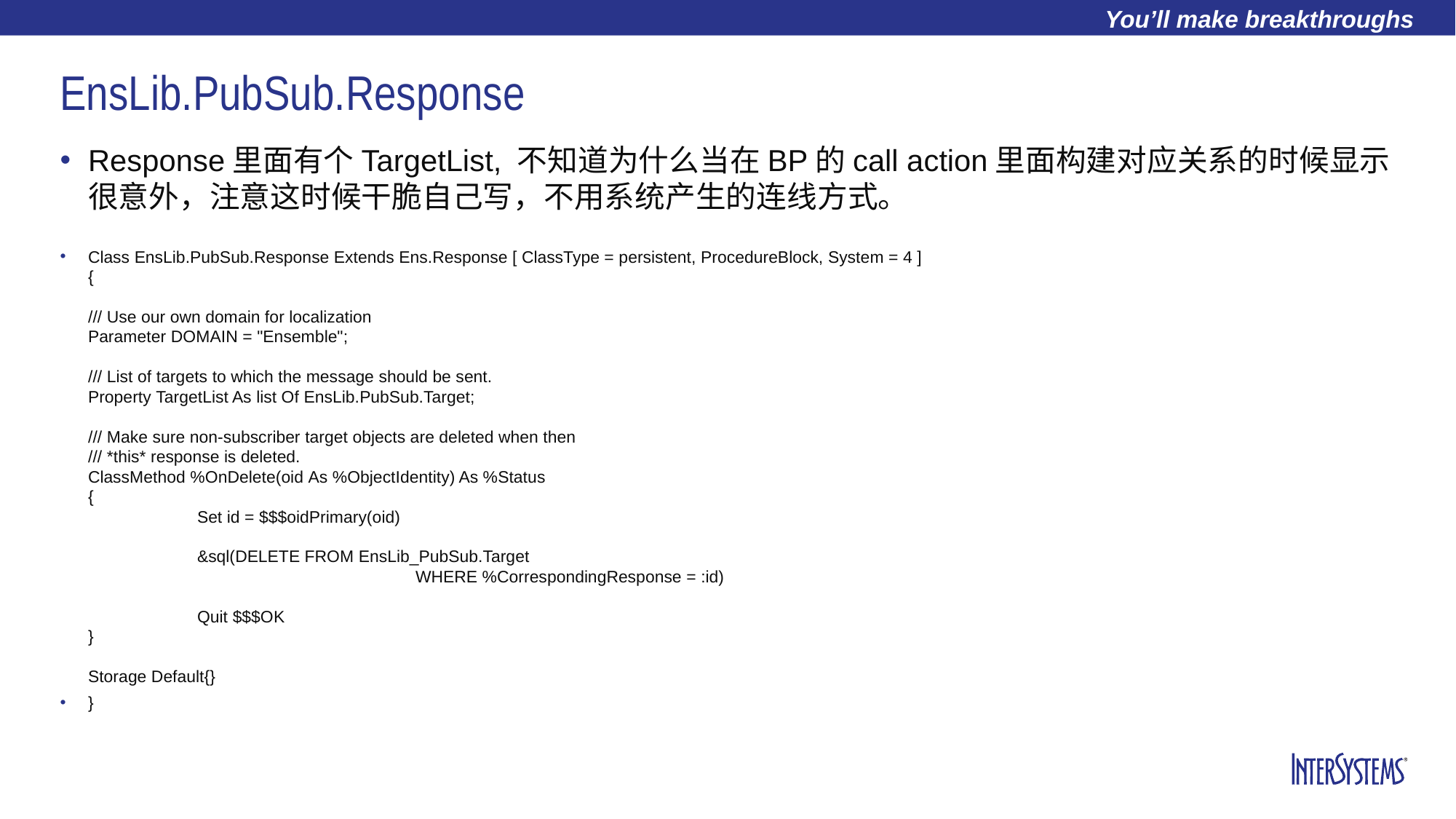

# EnsLib.PubSub.Response
Response里面有个TargetList, 不知道为什么当在BP的call action里面构建对应关系的时候显示很意外，注意这时候干脆自己写，不用系统产生的连线方式。

Class EnsLib.PubSub.Response Extends Ens.Response [ ClassType = persistent, ProcedureBlock, System = 4 ]
{
/// Use our own domain for localization
Parameter DOMAIN = "Ensemble";
/// List of targets to which the message should be sent.
Property TargetList As list Of EnsLib.PubSub.Target;
/// Make sure non-subscriber target objects are deleted when then
/// *this* response is deleted.
ClassMethod %OnDelete(oid As %ObjectIdentity) As %Status
{
	Set id = $$$oidPrimary(oid)
	&sql(DELETE FROM EnsLib_PubSub.Target 
			WHERE %CorrespondingResponse = :id)
	Quit $$$OK
}
Storage Default{}
}